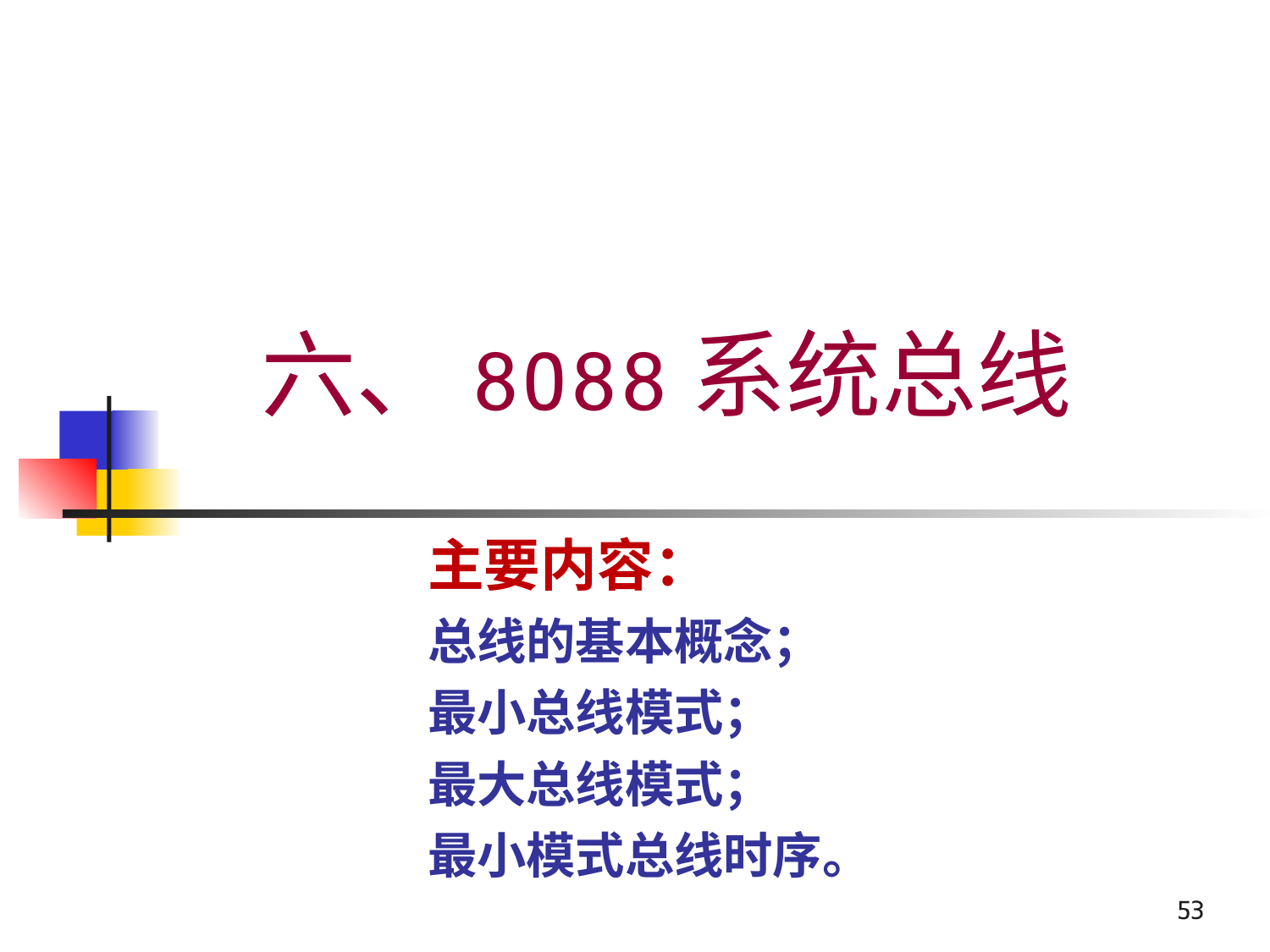

# 六、8088系统总线
主要内容：
总线的基本概念；
最小总线模式；
最大总线模式；
最小模式总线时序。
53